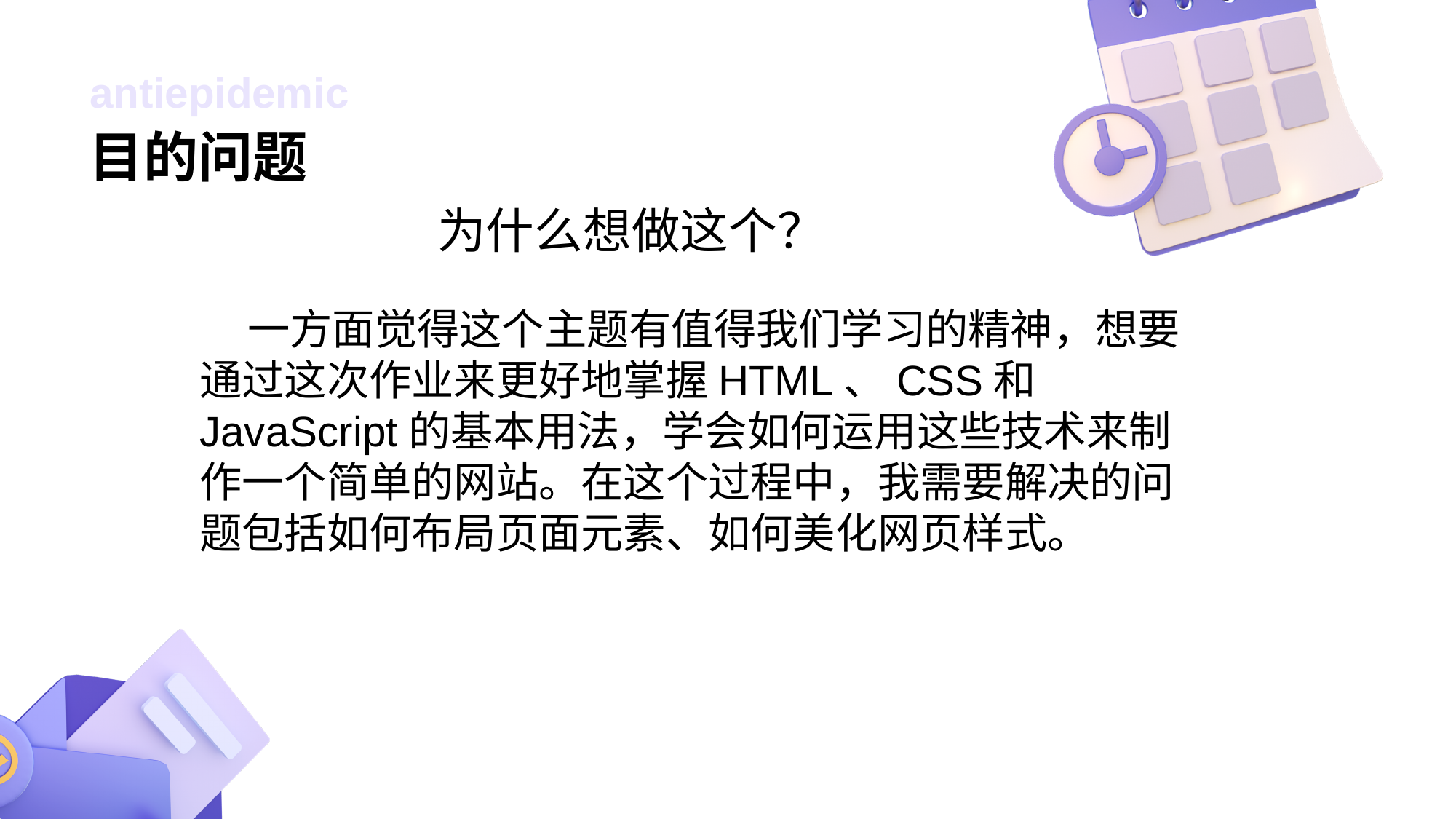

目的问题

# antiepidemic
为什么想做这个？
    一方面觉得这个主题有值得我们学习的精神，想要通过这次作业来更好地掌握HTML、CSS和JavaScript的基本用法，学会如何运用这些技术来制作一个简单的网站。在这个过程中，我需要解决的问题包括如何布局页面元素、如何美化网页样式。